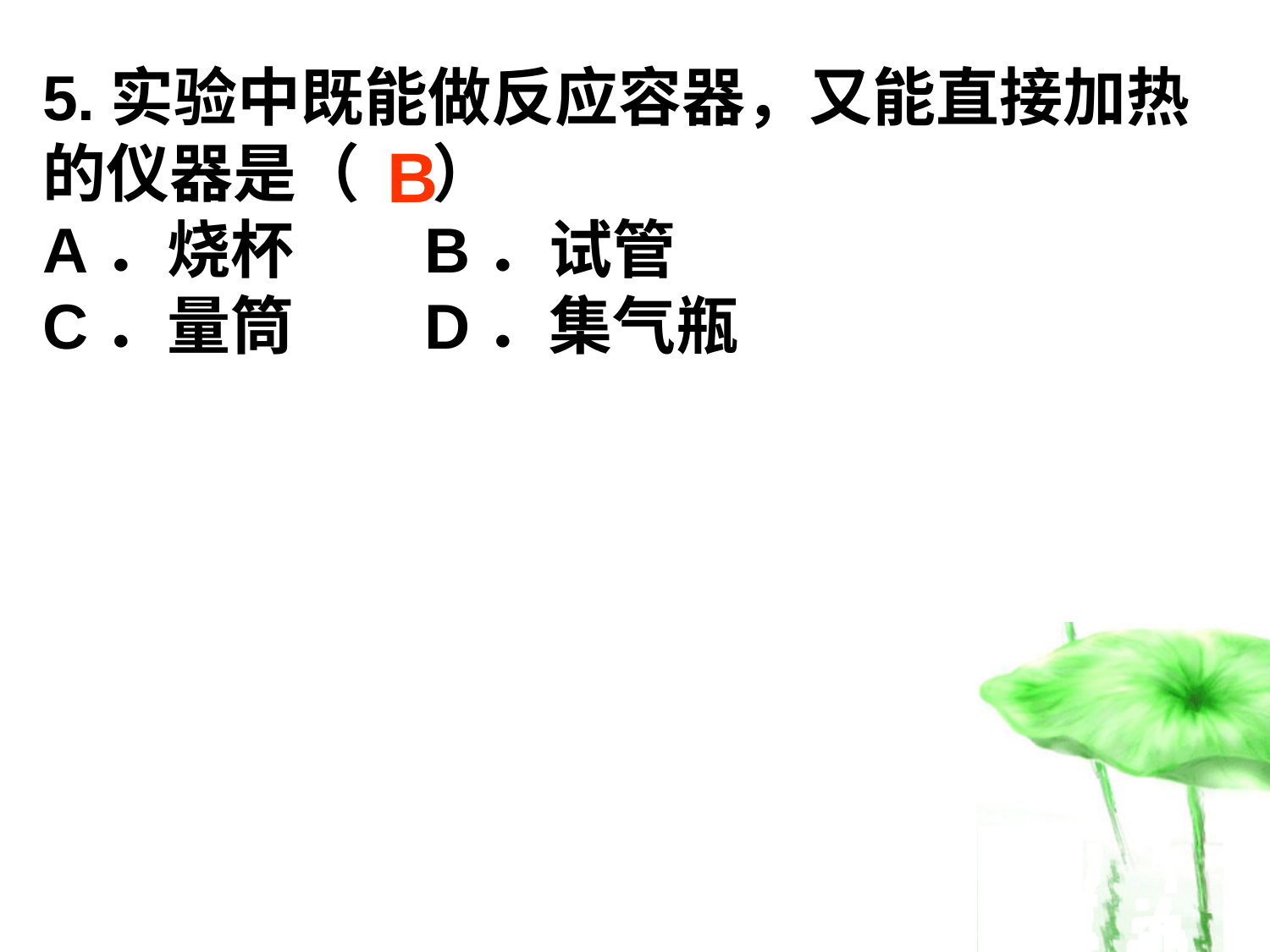

5.实验中既能做反应容器，又能直接加热的仪器是（     ）
A．烧杯        B．试管
C．量筒        D．集气瓶
B